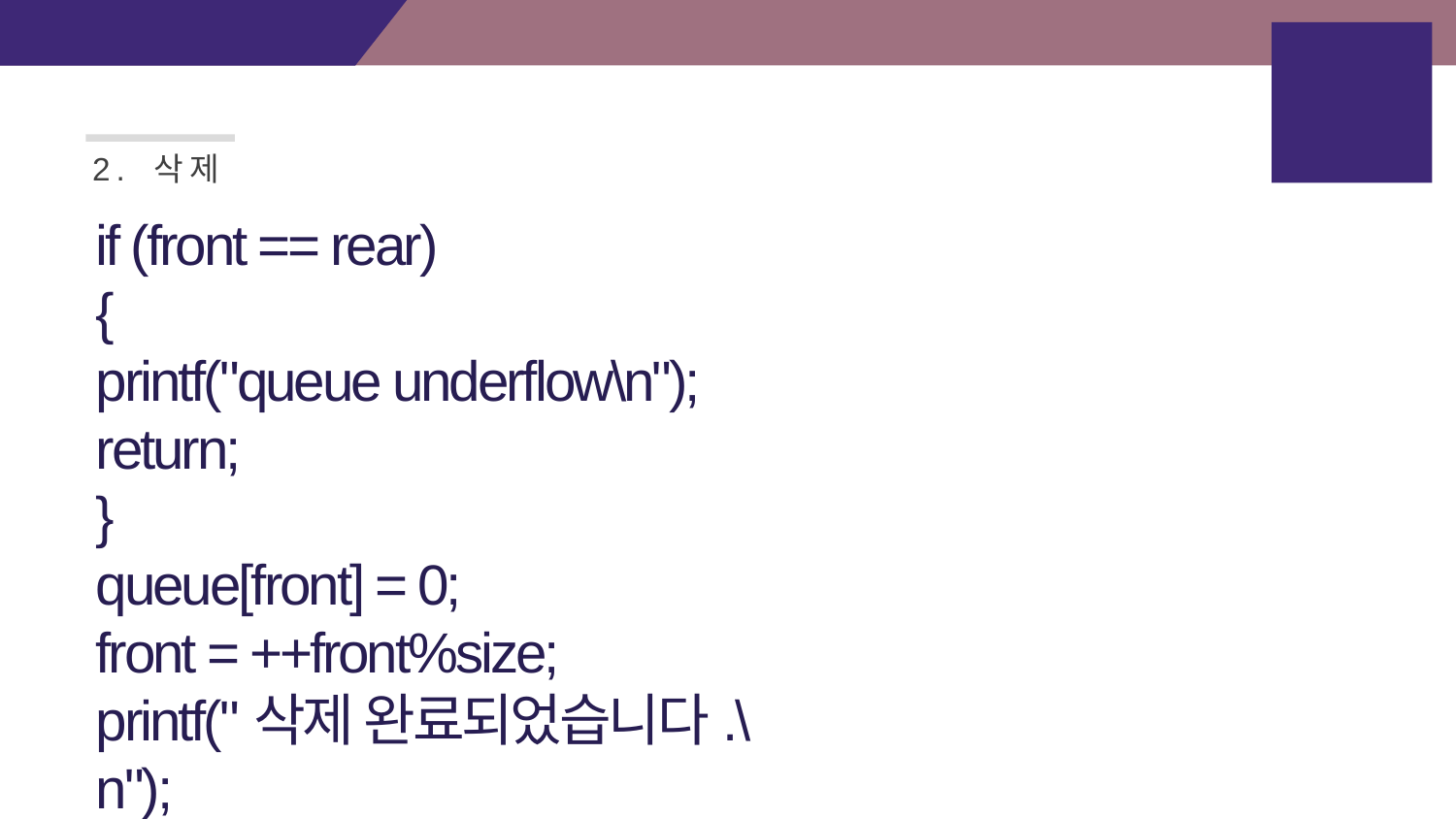

배열을
이용한
원형큐

2. 삭제
if (front == rear)
{
printf("queue underflow\n");
return;
}
queue[front] = 0;
front = ++front%size;
printf("삭제 완료되었습니다.\n");